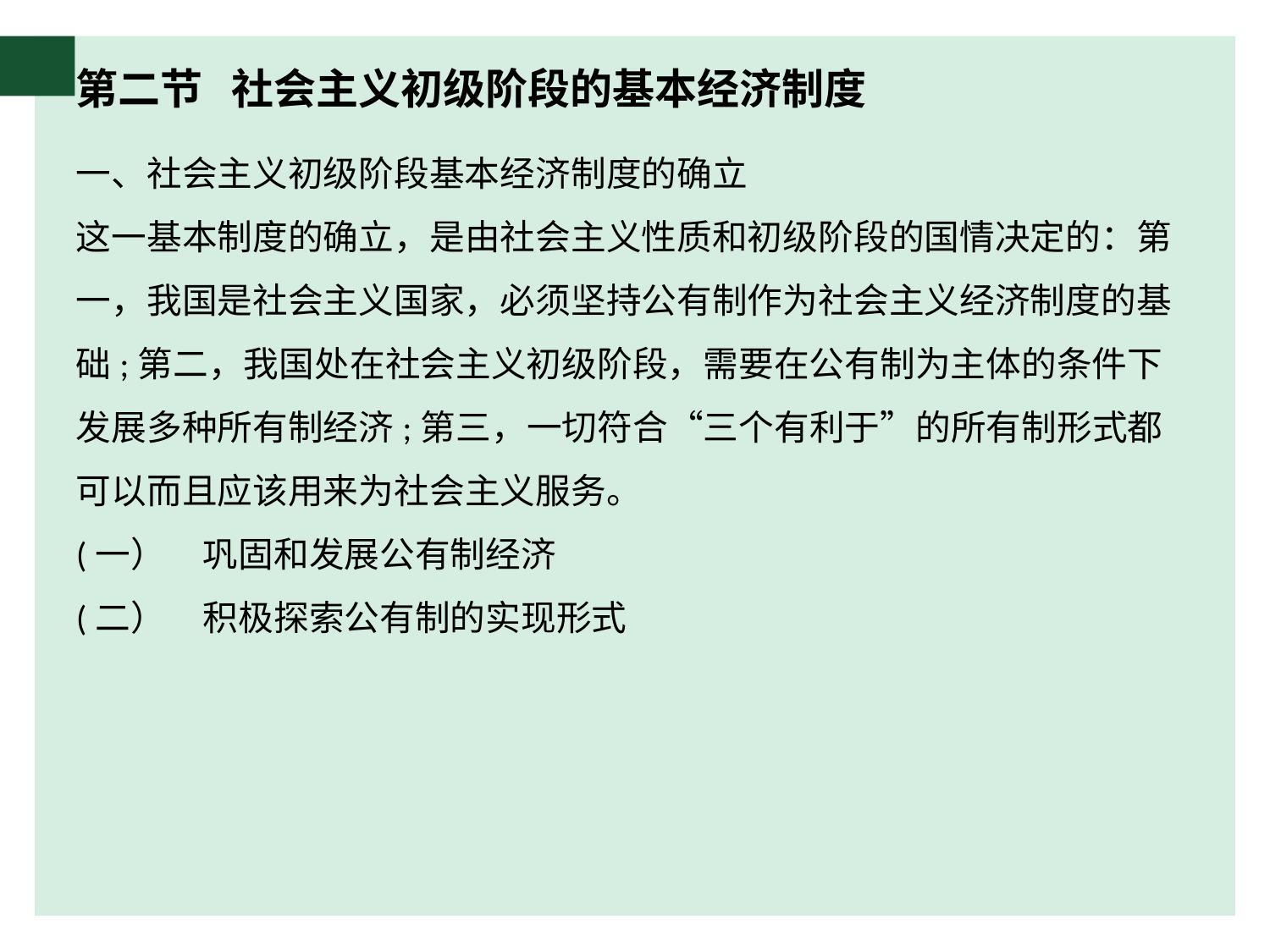

# 第二节   社会主义初级阶段的基本经济制度
一、社会主义初级阶段基本经济制度的确立
这一基本制度的确立，是由社会主义性质和初级阶段的国情决定的：第一，我国是社会主义国家，必须坚持公有制作为社会主义经济制度的基础;第二，我国处在社会主义初级阶段，需要在公有制为主体的条件下发展多种所有制经济;第三，一切符合“三个有利于”的所有制形式都可以而且应该用来为社会主义服务。
(一）	巩固和发展公有制经济
(二）	积极探索公有制的实现形式